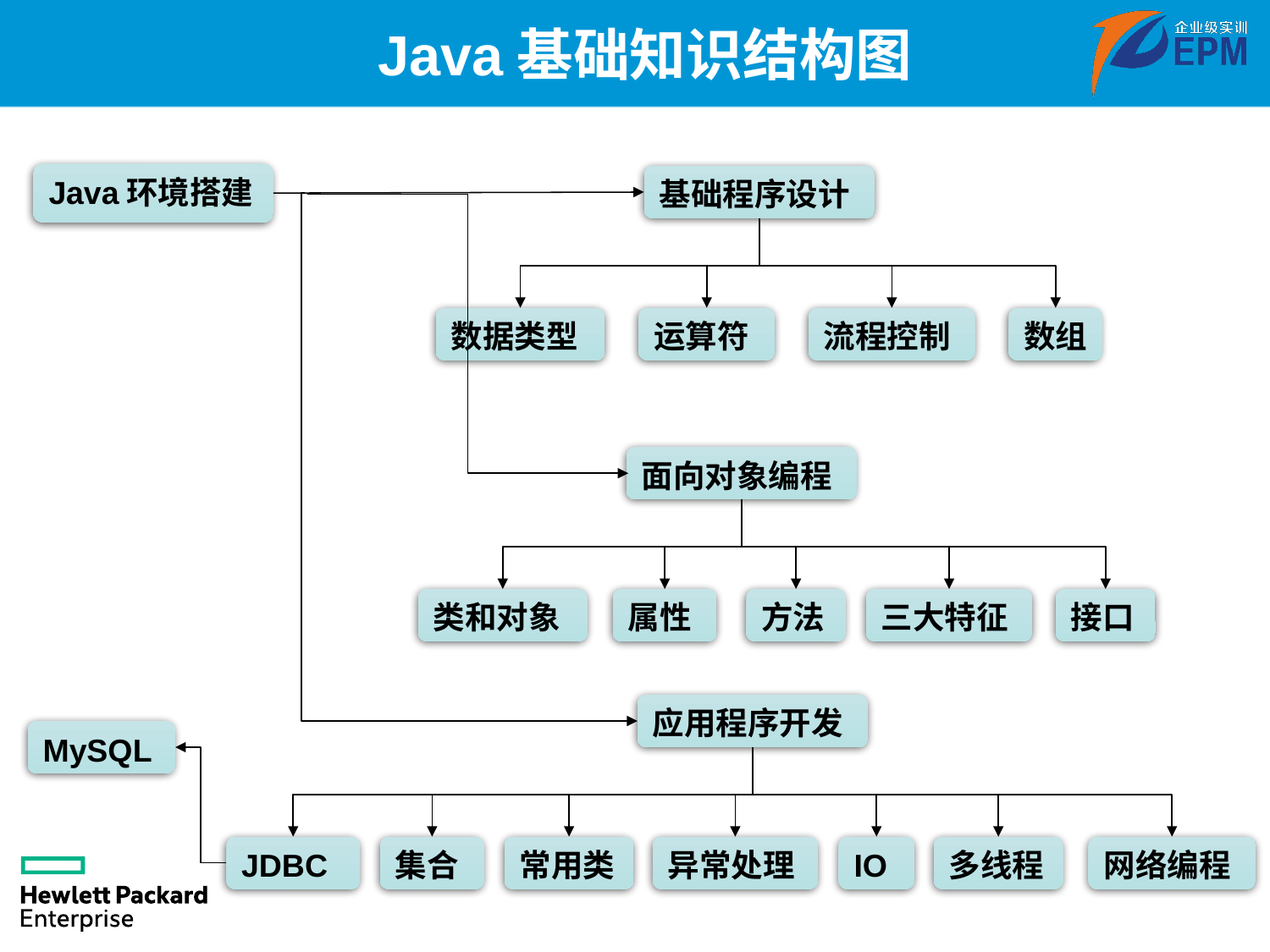

# Java基础知识结构图
Java环境搭建
基础程序设计
数据类型
运算符
流程控制
数组
面向对象编程
类和对象
属性
方法
三大特征
接口
应用程序开发
MySQL
JDBC
集合
常用类
异常处理
IO
多线程
网络编程